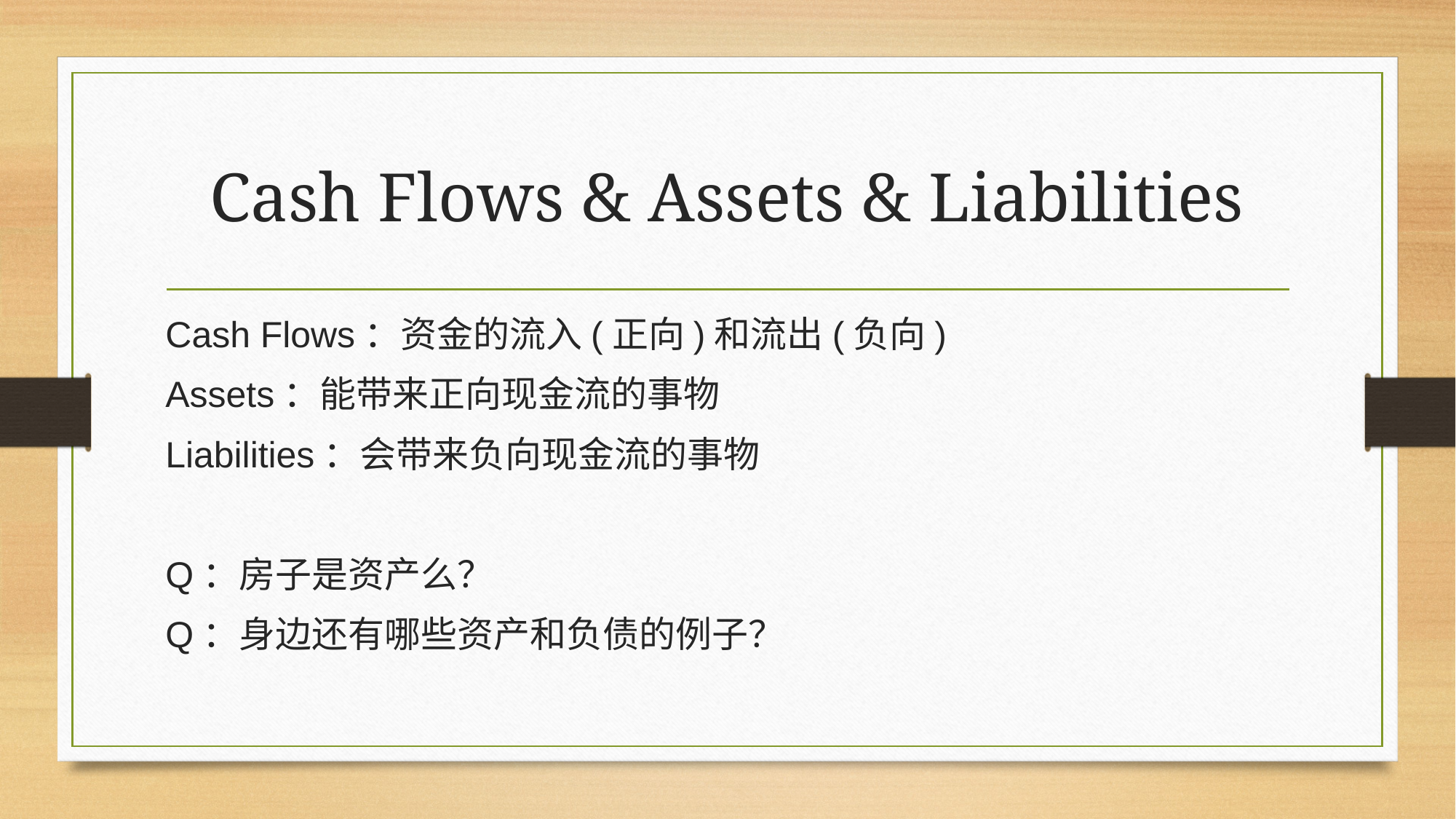

# Cash Flows & Assets & Liabilities
Cash Flows：资金的流入(正向)和流出(负向)
Assets：能带来正向现金流的事物
Liabilities：会带来负向现金流的事物

Q：房子是资产么？
Q：身边还有哪些资产和负债的例子？